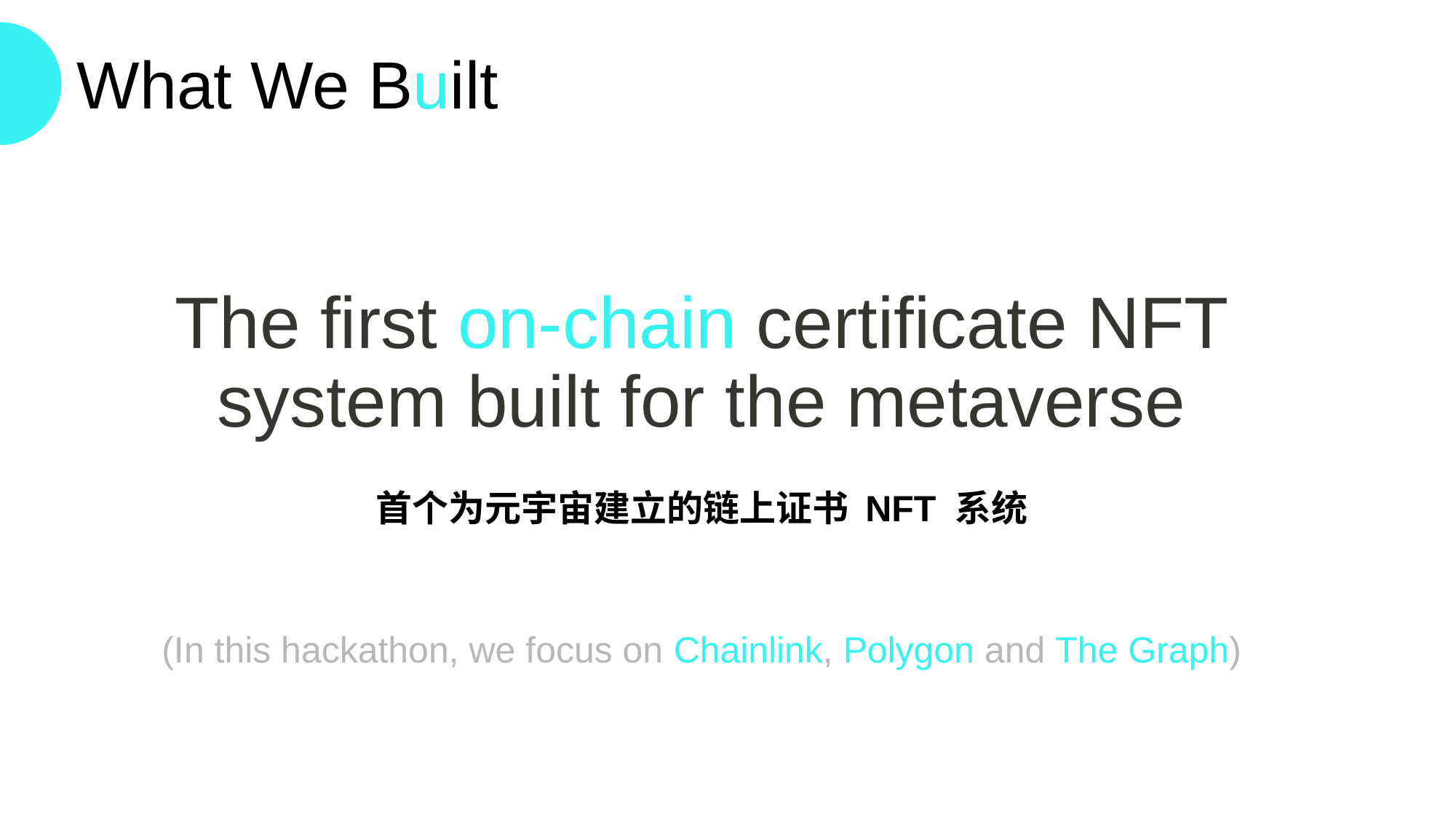

What We Built
The first on-chain certificate NFT system built for the metaverse
首个为元宇宙建立的链上证书 NFT 系统
(In this hackathon, we focus on Chainlink, Polygon and The Graph)